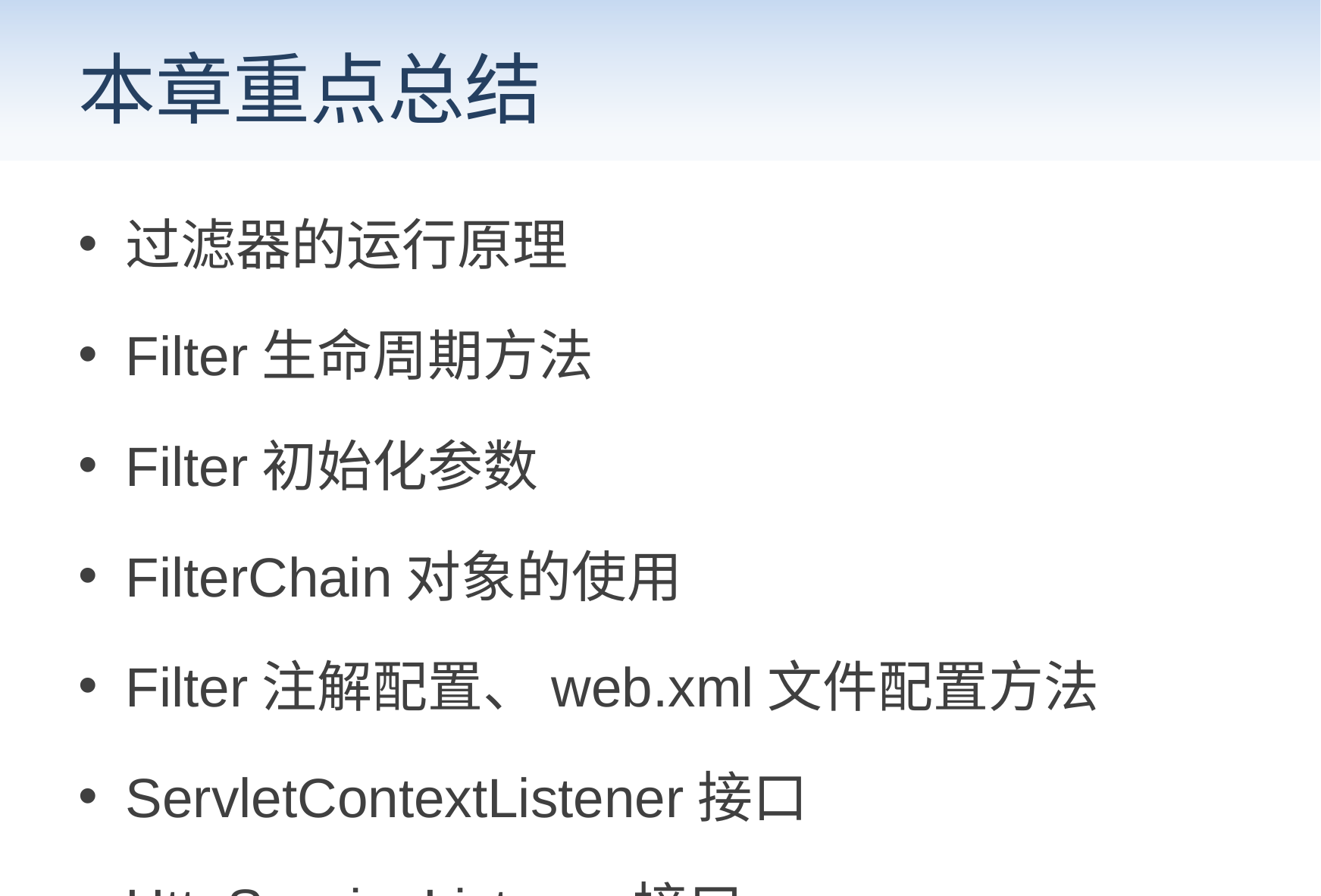

# 本章重点总结
过滤器的运行原理
Filter生命周期方法
Filter初始化参数
FilterChain对象的使用
Filter注解配置、web.xml文件配置方法
ServletContextListener接口
HttpSessionListener接口
ServletRequestListener接口
HttpSessionAttributeListener接口
三个域对象属性监听